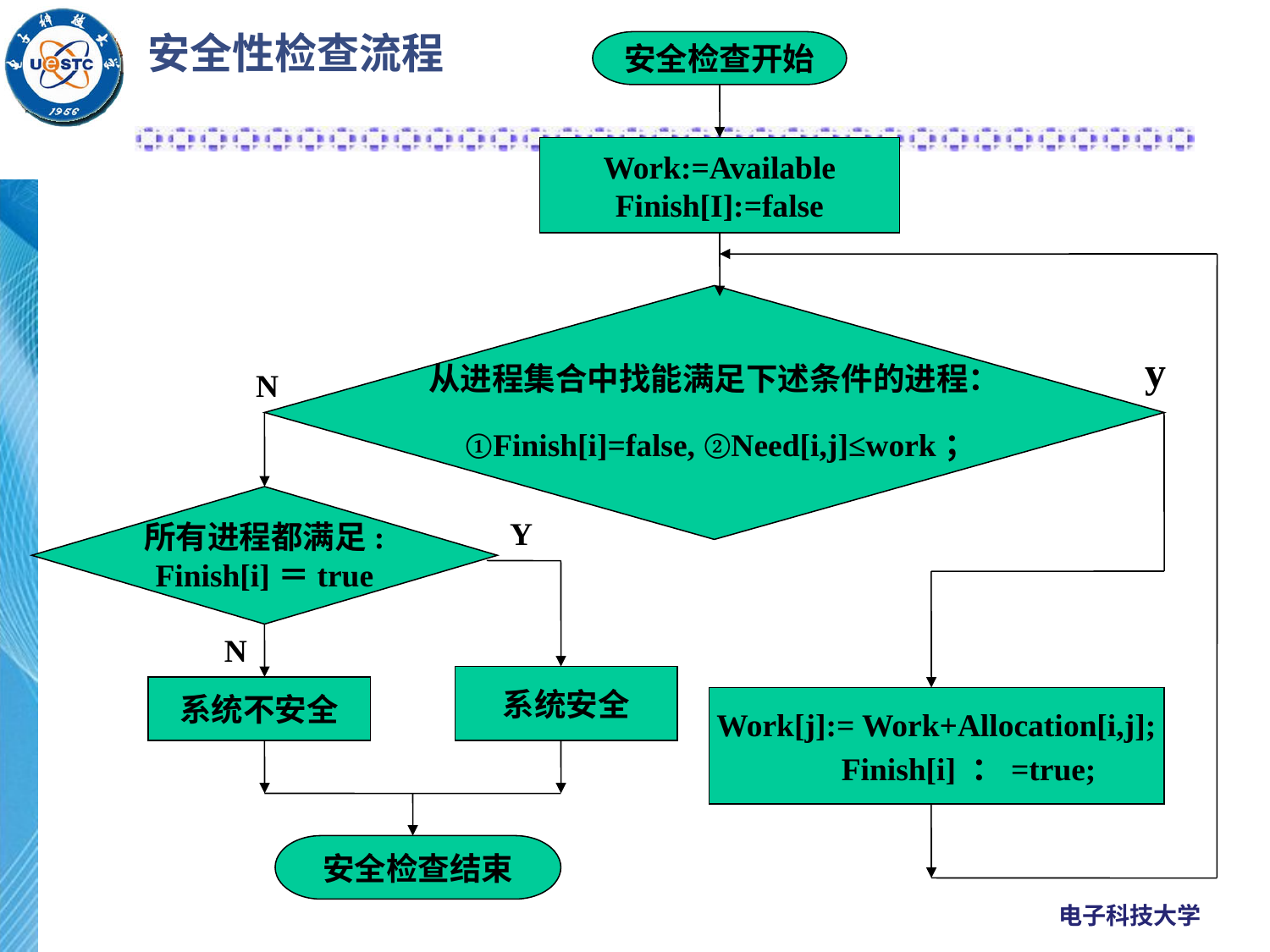

# 安全性检查流程
安全检查开始

Work:=Available
Finish[I]:=false

从进程集合中找能满足下述条件的进程：
 ①Finish[i]=false, ②Need[i,j]≤work；
y
N

所有进程都满足:
Finish[i]＝true
Y

N

系统安全
系统不安全
Work[j]:= Work+Allocation[i,j];
        Finish[i] ：=true;

安全检查结束